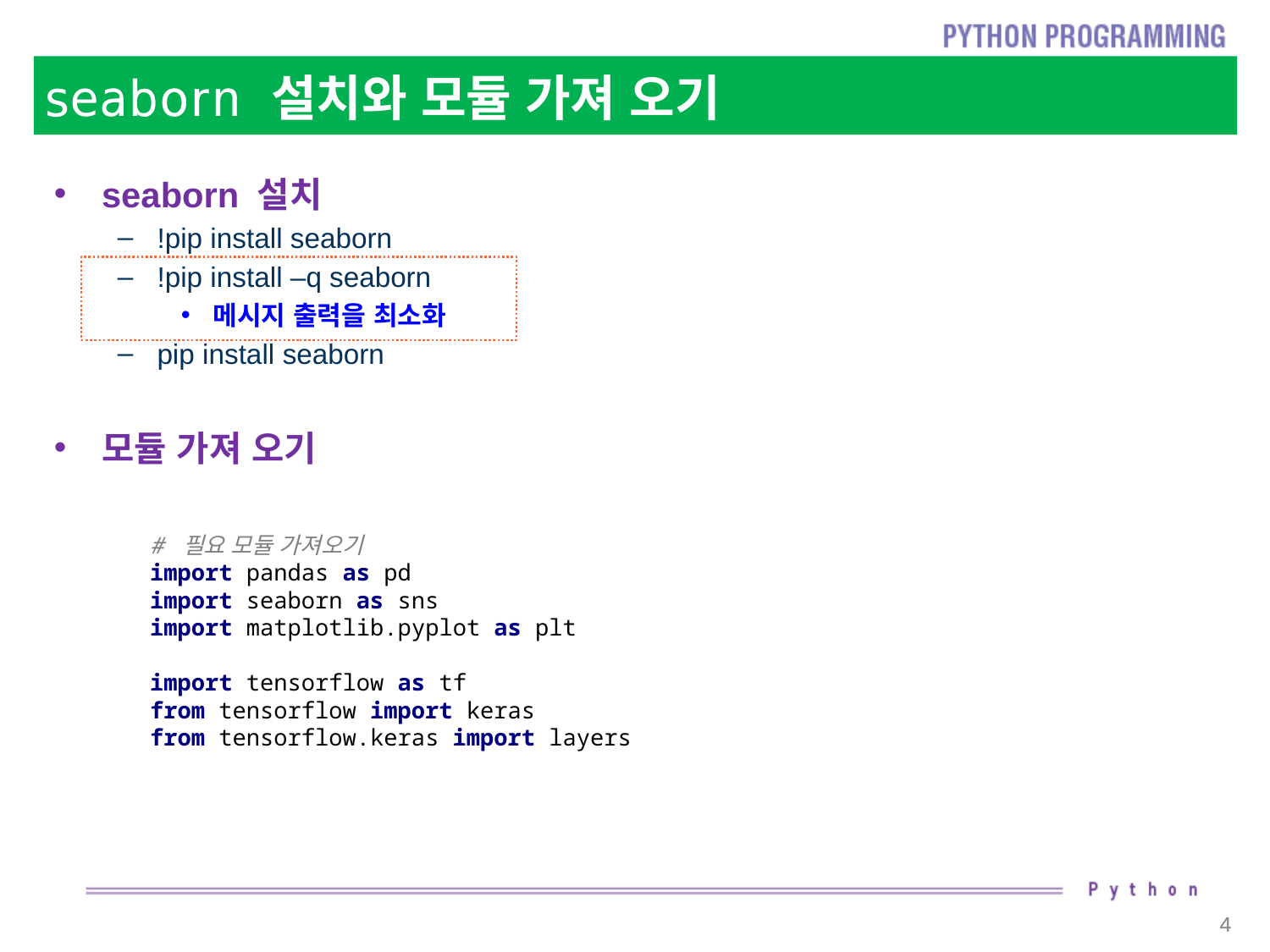

# seaborn 설치와 모듈 가져 오기
seaborn 설치
!pip install seaborn
!pip install –q seaborn
메시지 출력을 최소화
pip install seaborn

모듈 가져 오기

# 필요 모듈 가져오기 import pandas as pd import seaborn as sns import matplotlib.pyplot as plt import tensorflow as tf from tensorflow import keras from tensorflow.keras import layers
4